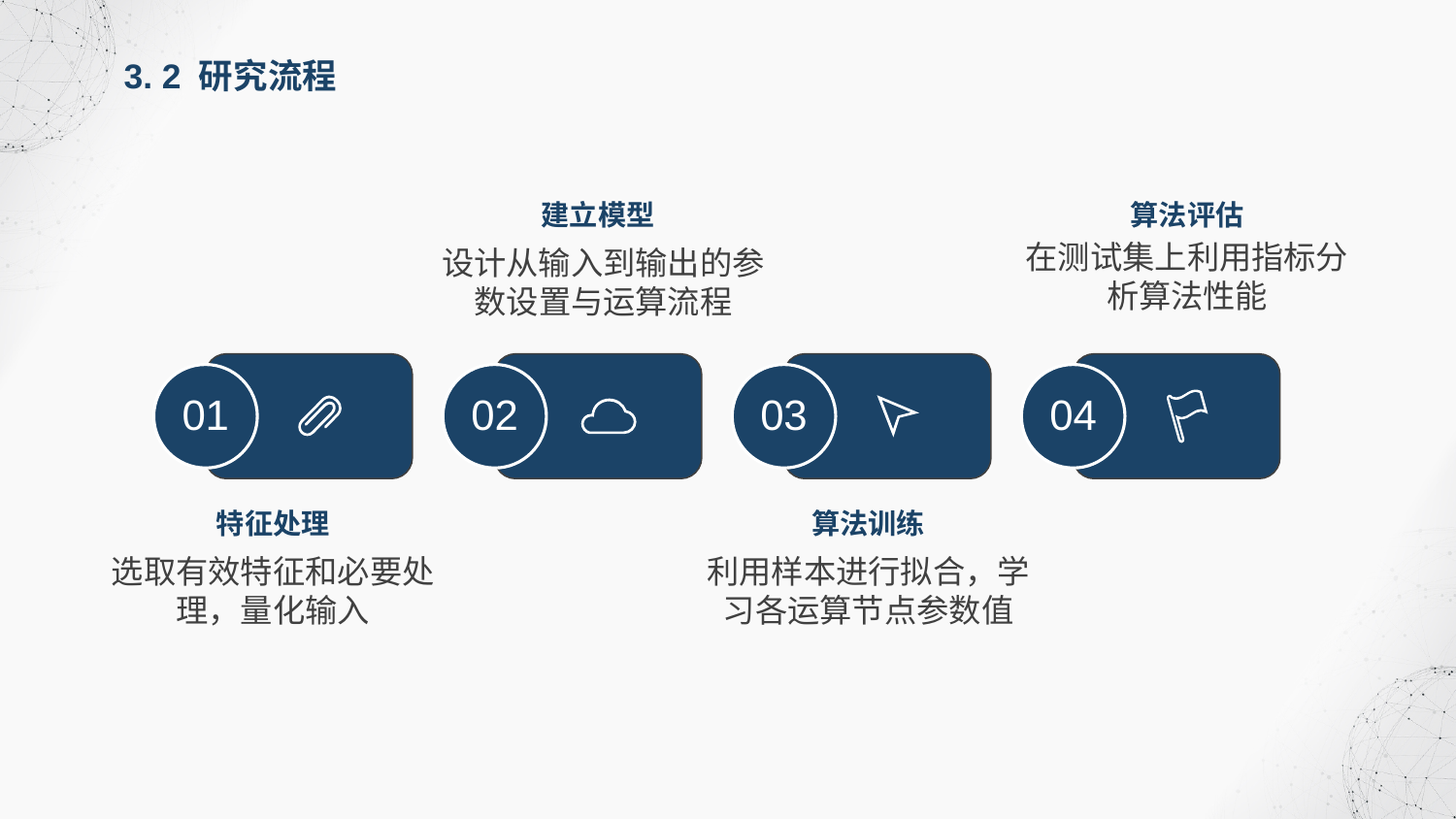

3. 2 研究流程
建立模型
算法评估
在测试集上利用指标分析算法性能
设计从输入到输出的参数设置与运算流程

01

02

03

04

特征处理
算法训练
选取有效特征和必要处理，量化输入
利用样本进行拟合，学习各运算节点参数值